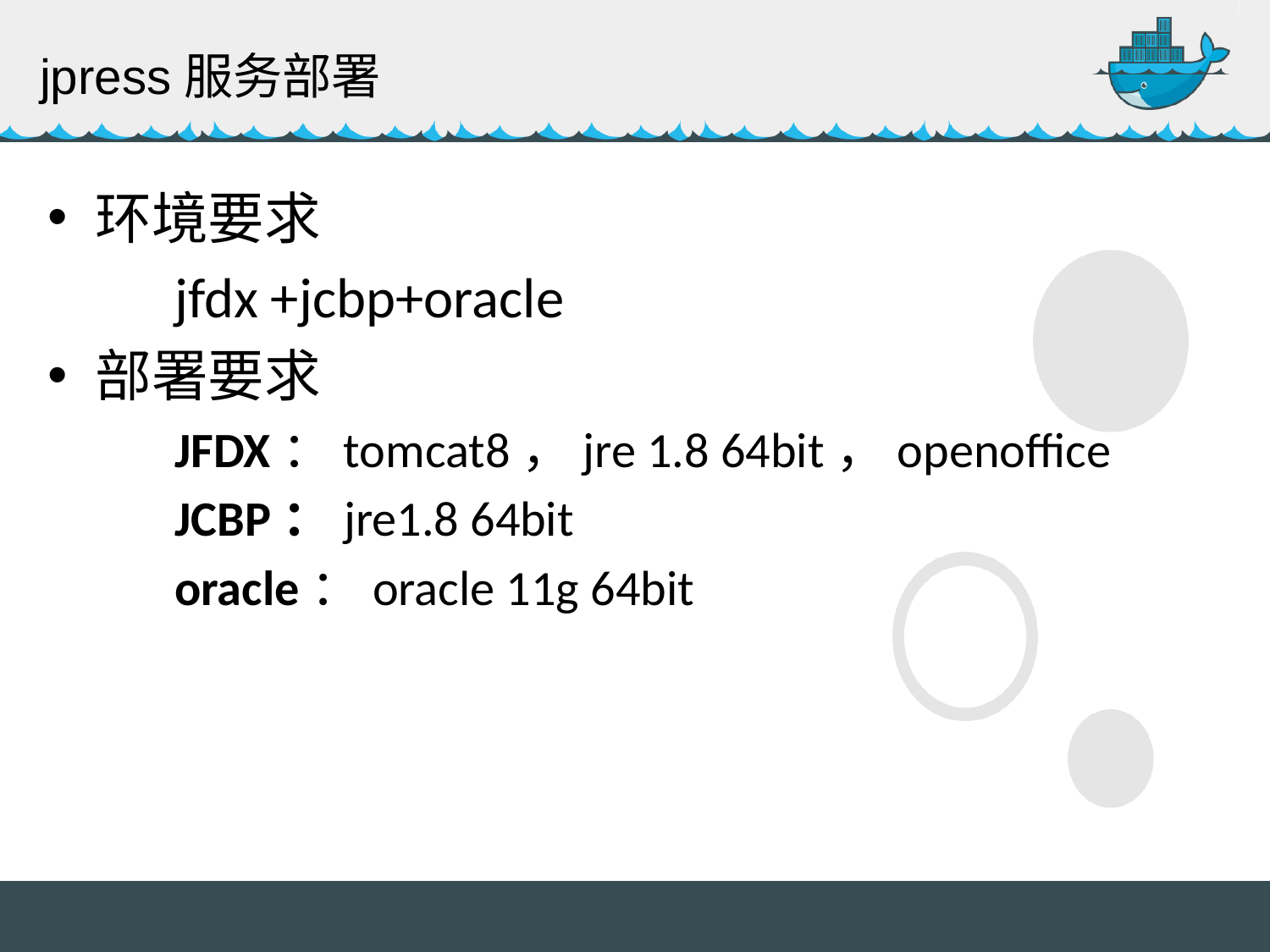

jpress服务部署
环境要求
 	jfdx +jcbp+oracle
部署要求
	JFDX：tomcat8，jre 1.8 64bit，openoffice
	JCBP：jre1.8 64bit
	oracle：oracle 11g 64bit